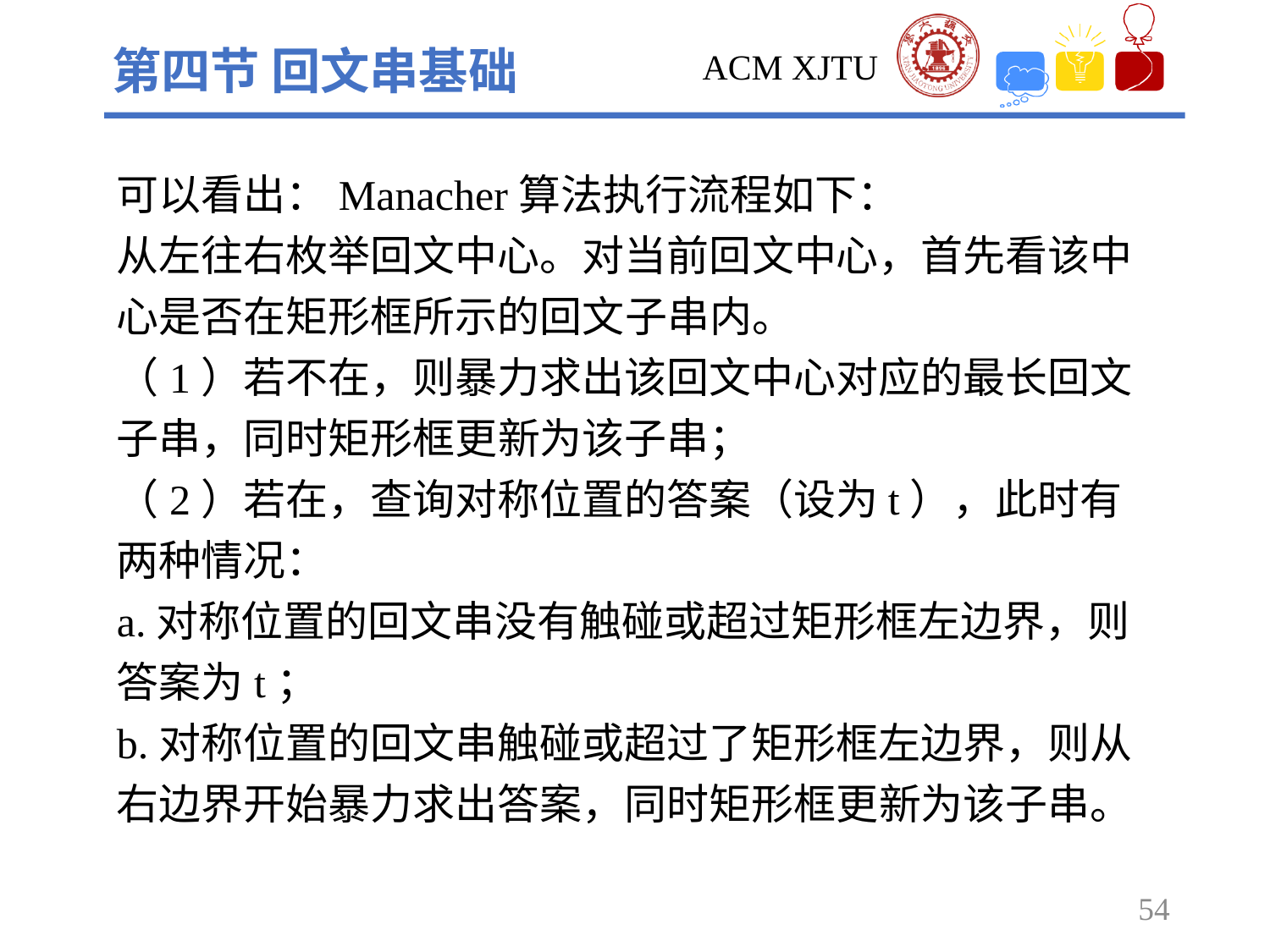

第四节 回文串基础
可以看出：Manacher算法执行流程如下：
从左往右枚举回文中心。对当前回文中心，首先看该中心是否在矩形框所示的回文子串内。
（1）若不在，则暴力求出该回文中心对应的最长回文子串，同时矩形框更新为该子串；
（2）若在，查询对称位置的答案（设为t），此时有两种情况：
a.对称位置的回文串没有触碰或超过矩形框左边界，则答案为t；
b.对称位置的回文串触碰或超过了矩形框左边界，则从右边界开始暴力求出答案，同时矩形框更新为该子串。
54